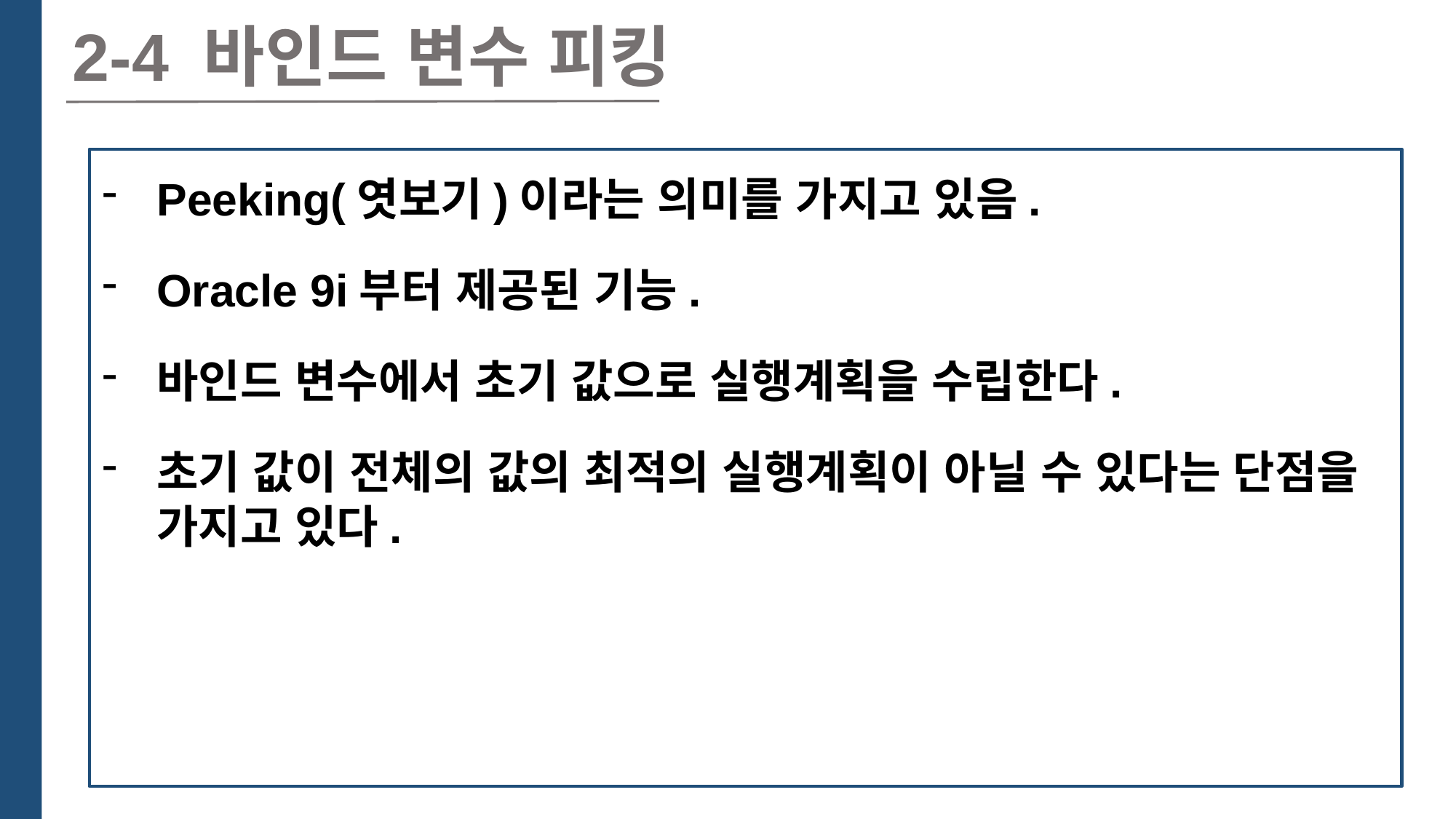

2-4 바인드 변수 피킹
Peeking(엿보기)이라는 의미를 가지고 있음.
Oracle 9i부터 제공된 기능.
바인드 변수에서 초기 값으로 실행계획을 수립한다.
초기 값이 전체의 값의 최적의 실행계획이 아닐 수 있다는 단점을 가지고 있다.